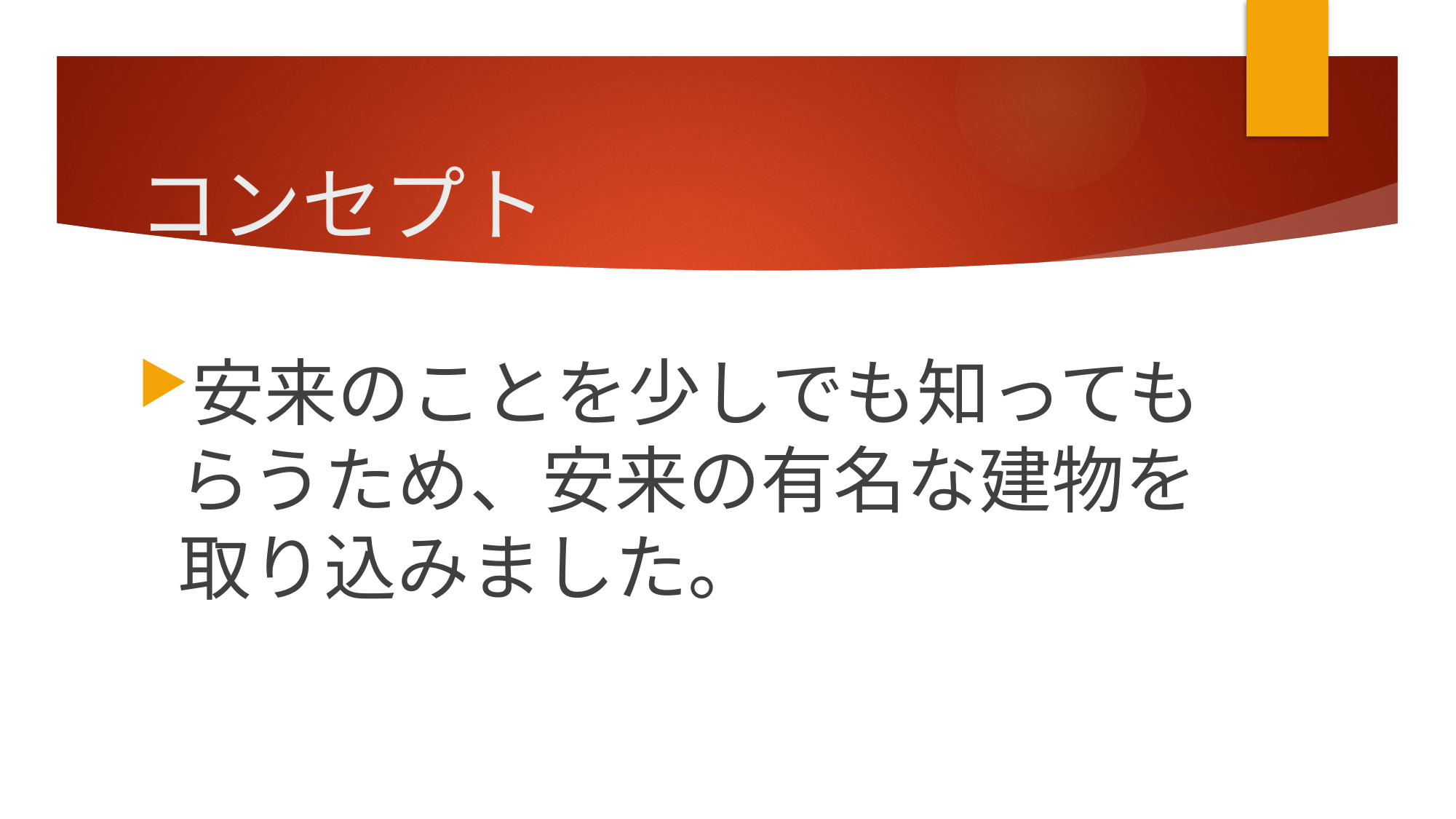

# コンセプト
安来のことを少しでも知ってもらうため、安来の有名な建物を取り込みました。